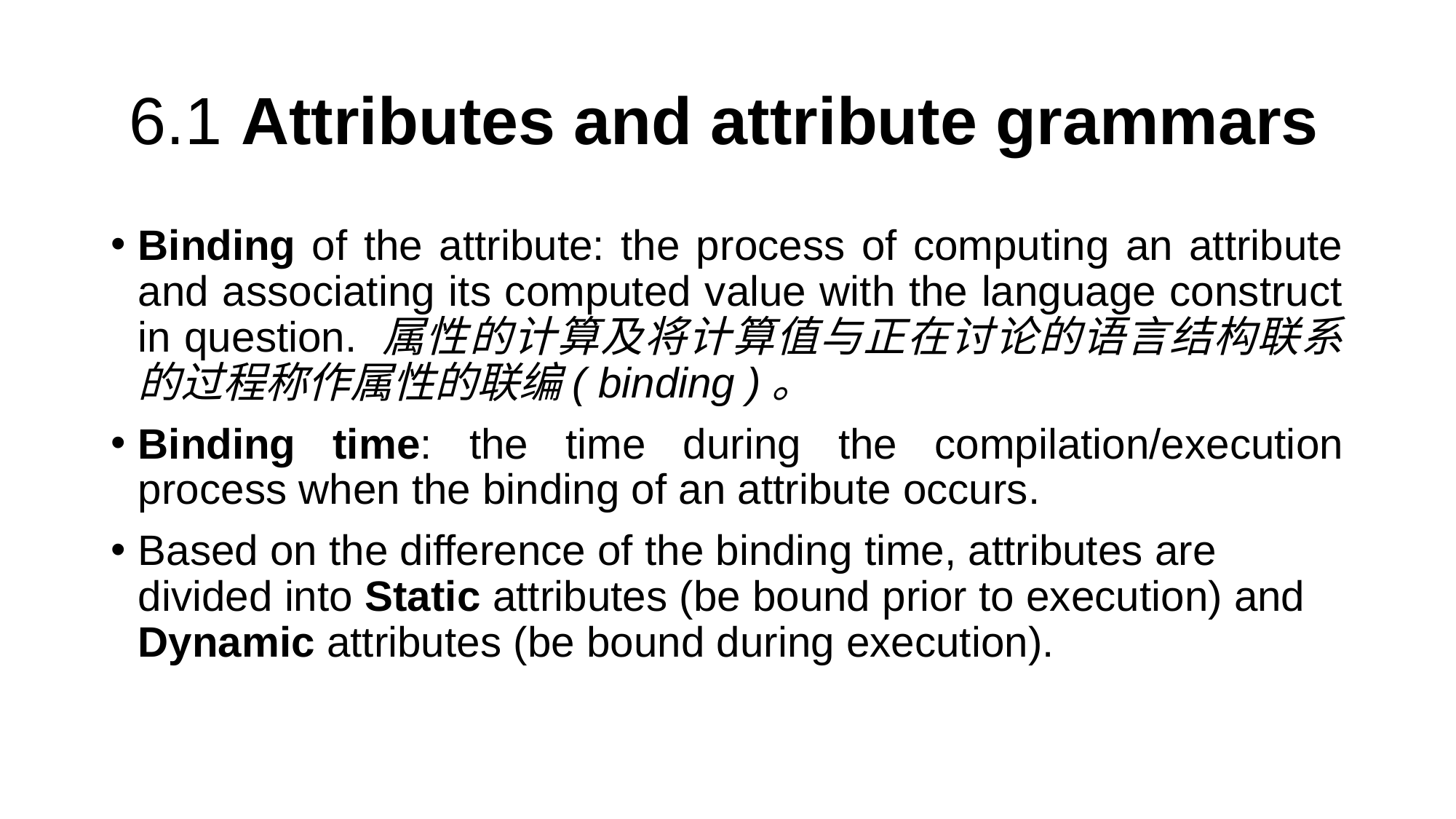

# 6.1 Attributes and attribute grammars
Binding of the attribute: the process of computing an attribute and associating its computed value with the language construct in question. 属性的计算及将计算值与正在讨论的语言结构联系的过程称作属性的联编( binding )。
Binding time: the time during the compilation/execution process when the binding of an attribute occurs.
Based on the difference of the binding time, attributes are divided into Static attributes (be bound prior to execution) and Dynamic attributes (be bound during execution).